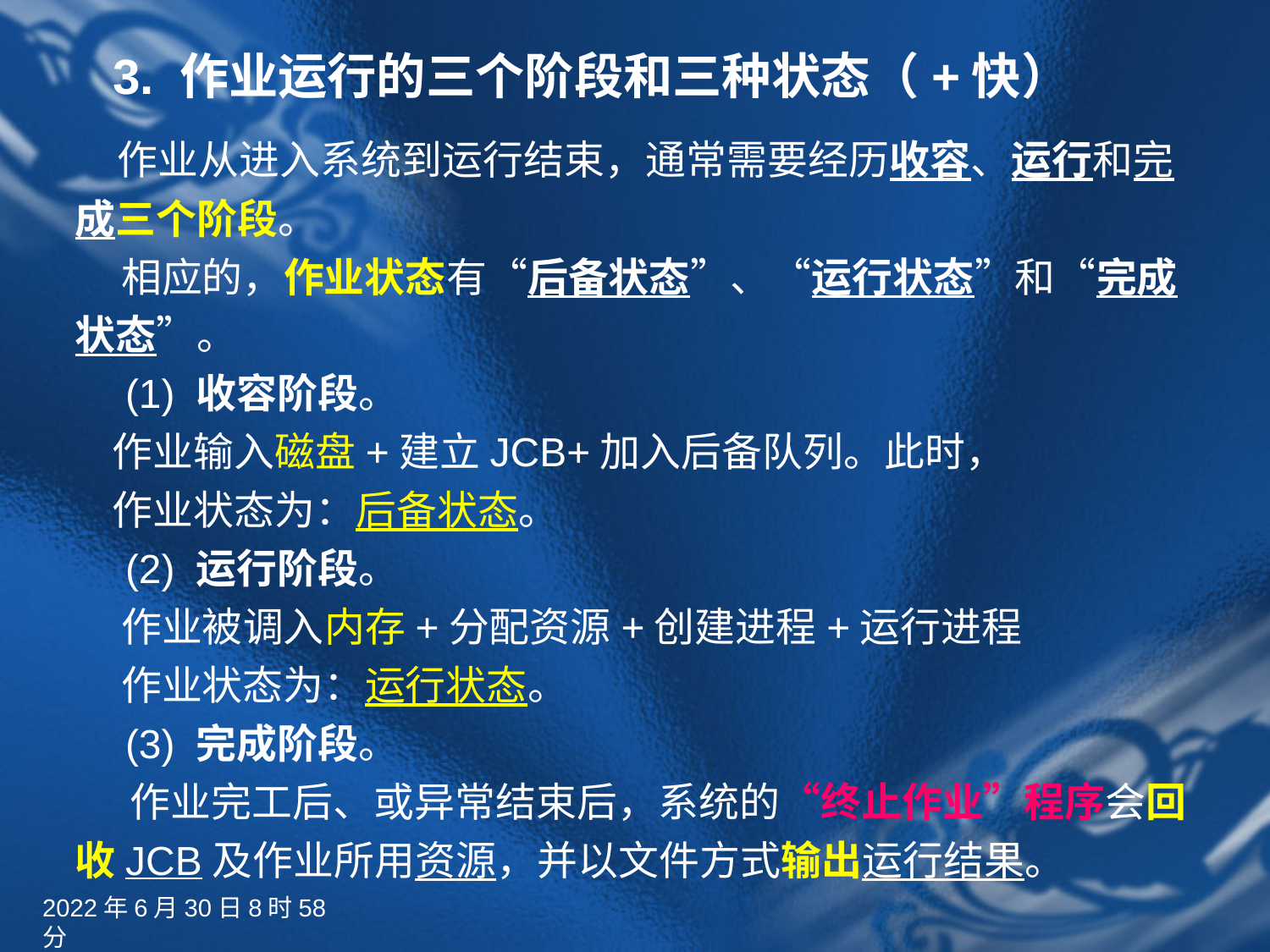

# 3. 作业运行的三个阶段和三种状态（+快）
　作业从进入系统到运行结束，通常需要经历收容、运行和完成三个阶段。
    相应的，作业状态有“后备状态”、“运行状态”和“完成状态”。
　(1) 收容阶段。
   作业输入磁盘+建立JCB+加入后备队列。此时，
   作业状态为：后备状态。
　(2) 运行阶段。
    作业被调入内存+分配资源+创建进程+运行进程
    作业状态为：运行状态。
　(3) 完成阶段。
     作业完工后、或异常结束后，系统的“终止作业”程序会回收JCB及作业所用资源，并以文件方式输出运行结果。
2022年6月30日8时58分